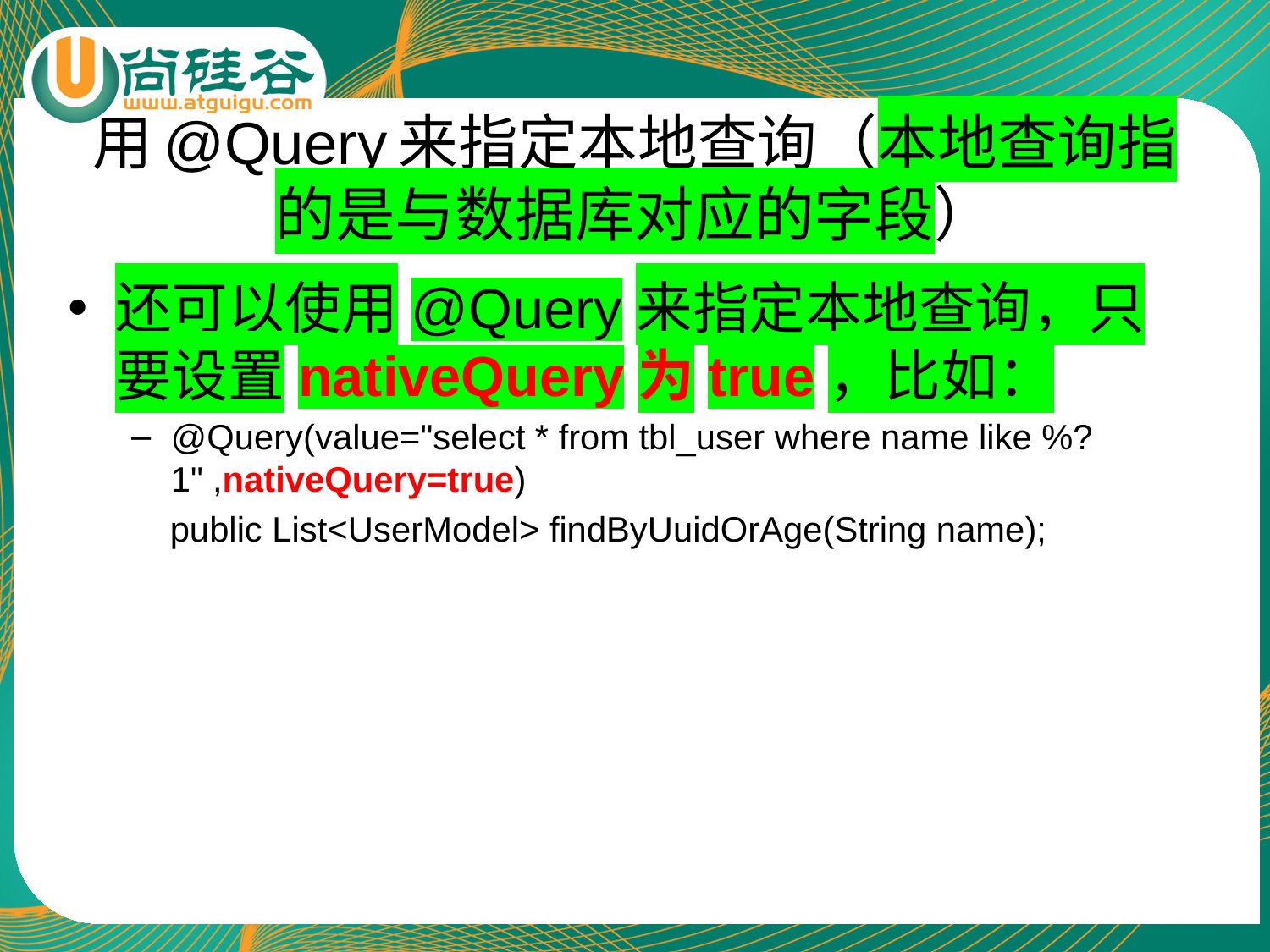

# 用@Query来指定本地查询（本地查询指的是与数据库对应的字段）
还可以使用@Query来指定本地查询，只要设置nativeQuery为true，比如：
@Query(value="select * from tbl_user where name like %?1" ,nativeQuery=true)
    public List<UserModel> findByUuidOrAge(String name);